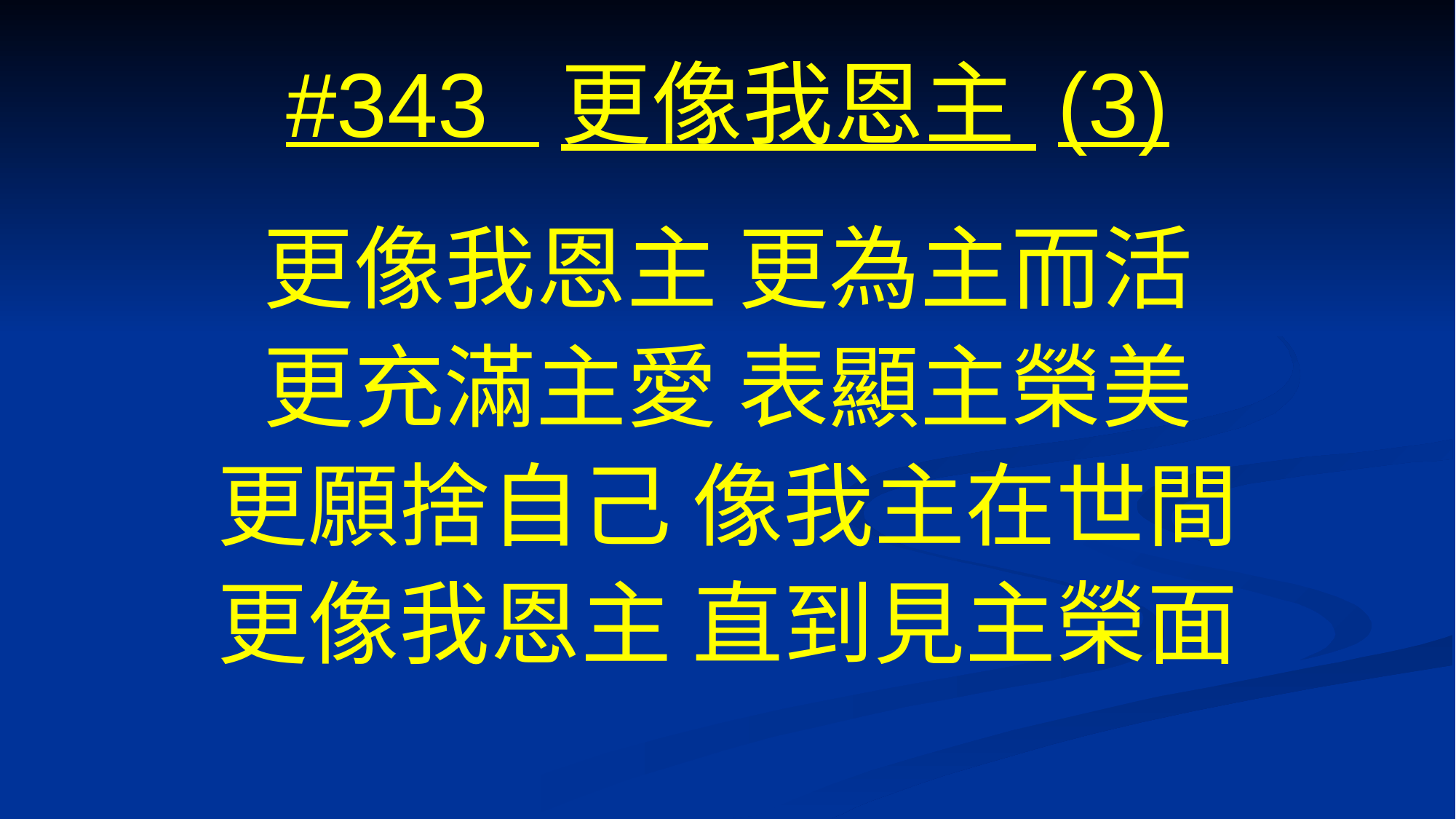

# #343  更像我恩主 (3)
更像我恩主 更為主而活
更充滿主愛 表顯主榮美
更願捨自己 像我主在世間
更像我恩主 直到見主榮面